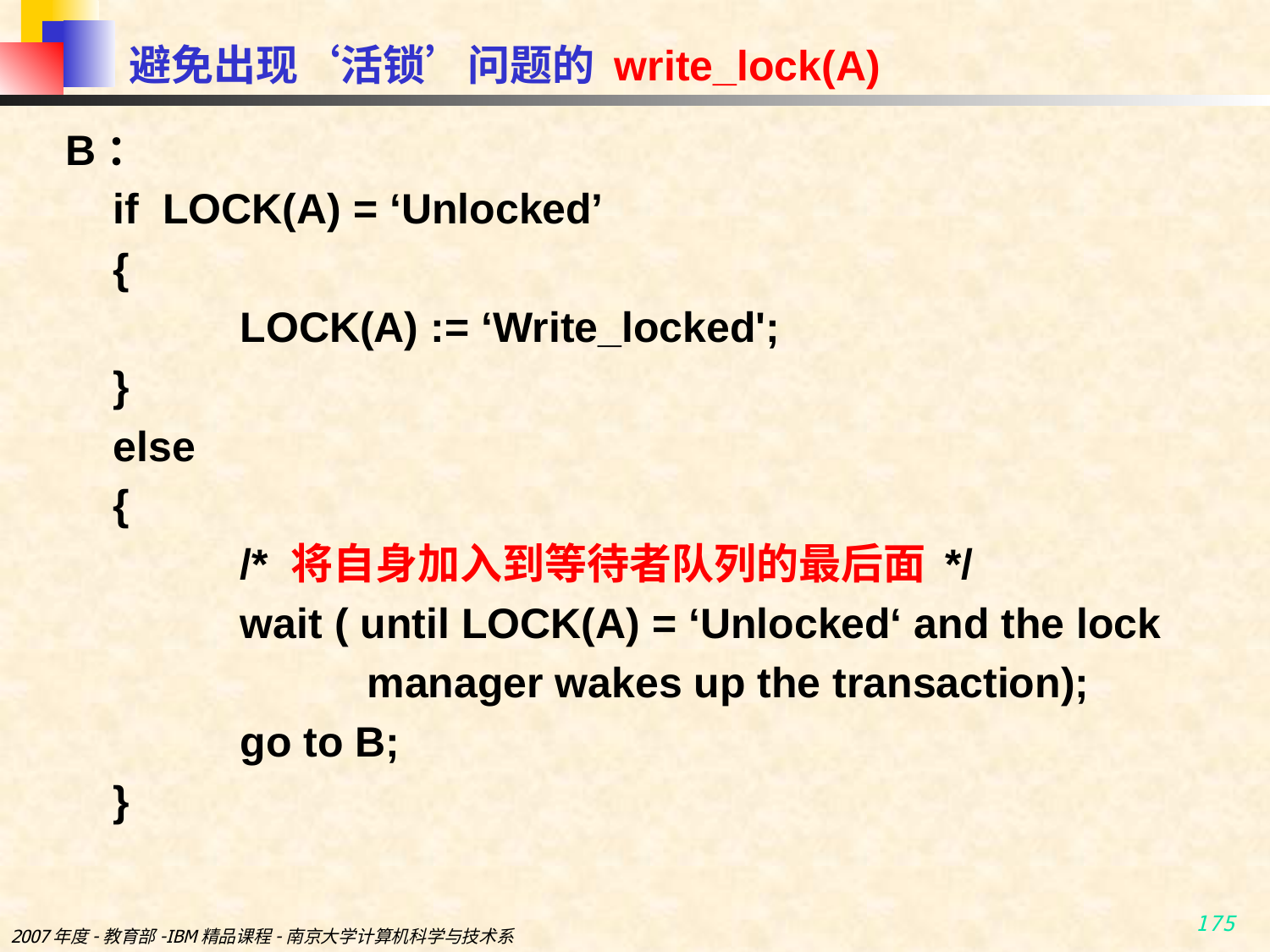

# 避免出现‘活锁’问题的 write_lock(A)
B：
	if  LOCK(A) = ‘Unlocked’
	{
		LOCK(A) := ‘Write_locked';
	}
	else
	{
		/* 将自身加入到等待者队列的最后面 */
		wait ( until LOCK(A) = ‘Unlocked‘ and the lock
			manager wakes up the transaction);
		go to B;
	}
175